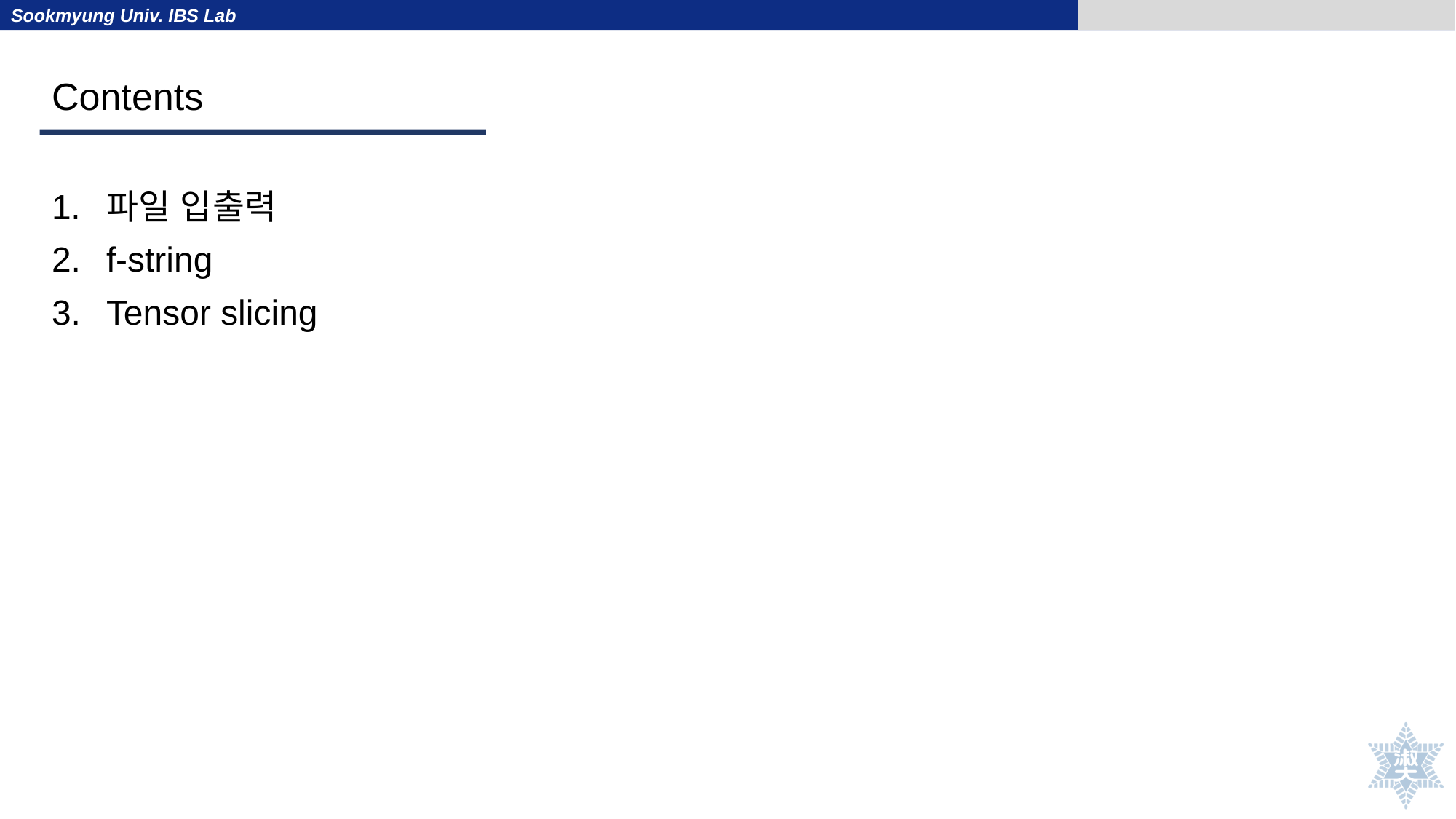

# Contents
파일 입출력
f-string
Tensor slicing